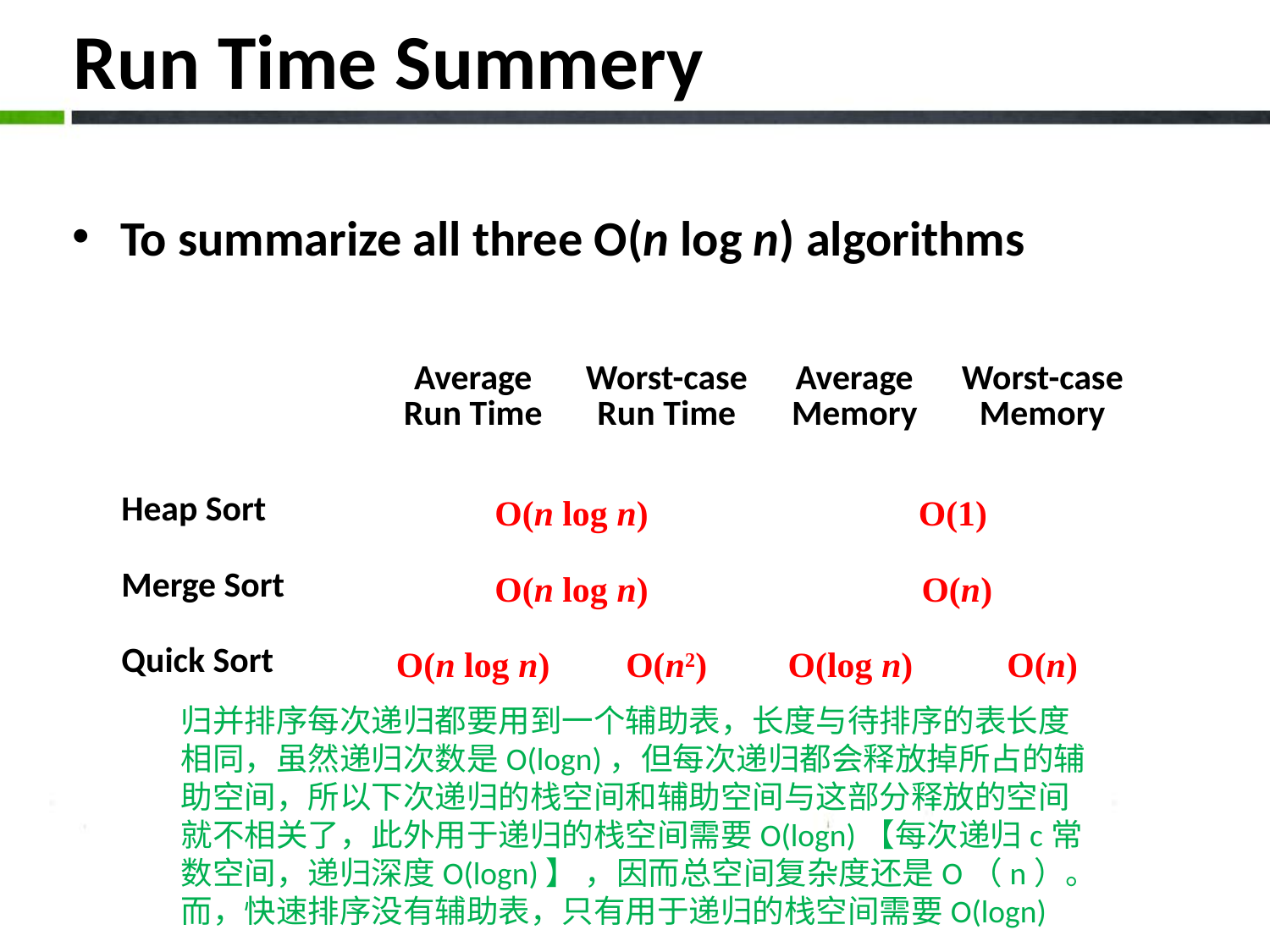

# Run Time Summery
To summarize all three O(n log n) algorithms
|  | Average Run Time | Worst-case Run Time | Average Memory | Worst-case Memory |
| --- | --- | --- | --- | --- |
| Heap Sort | O(n log n) |  | O(1) |  |
| Merge Sort | O(n log n) |  | O(n) |  |
| Quick Sort | O(n log n) | O(n2) | O(log n) | O(n) |
归并排序每次递归都要用到一个辅助表，长度与待排序的表长度相同，虽然递归次数是O(logn)，但每次递归都会释放掉所占的辅助空间，所以下次递归的栈空间和辅助空间与这部分释放的空间就不相关了，此外用于递归的栈空间需要O(logn)【每次递归c常数空间，递归深度O(logn)】 ，因而总空间复杂度还是O（n）。而，快速排序没有辅助表，只有用于递归的栈空间需要O(logn)